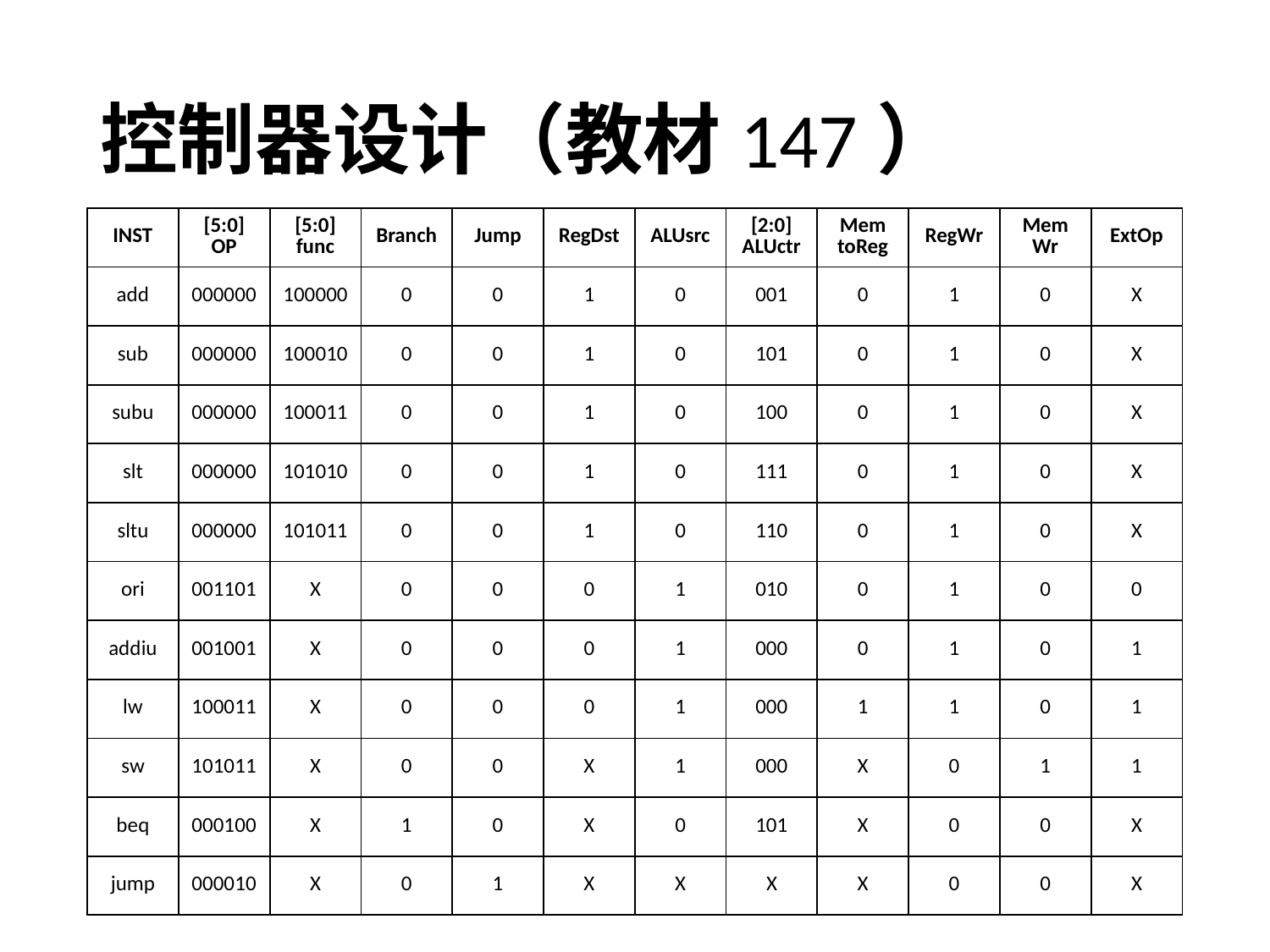

# 控制器设计（教材147）
| INST | [5:0] OP | [5:0] func | Branch | Jump | RegDst | ALUsrc | [2:0] ALUctr | Mem toReg | RegWr | Mem Wr | ExtOp |
| --- | --- | --- | --- | --- | --- | --- | --- | --- | --- | --- | --- |
| add | 000000 | 100000 | 0 | 0 | 1 | 0 | 001 | 0 | 1 | 0 | X |
| sub | 000000 | 100010 | 0 | 0 | 1 | 0 | 101 | 0 | 1 | 0 | X |
| subu | 000000 | 100011 | 0 | 0 | 1 | 0 | 100 | 0 | 1 | 0 | X |
| slt | 000000 | 101010 | 0 | 0 | 1 | 0 | 111 | 0 | 1 | 0 | X |
| sltu | 000000 | 101011 | 0 | 0 | 1 | 0 | 110 | 0 | 1 | 0 | X |
| ori | 001101 | X | 0 | 0 | 0 | 1 | 010 | 0 | 1 | 0 | 0 |
| addiu | 001001 | X | 0 | 0 | 0 | 1 | 000 | 0 | 1 | 0 | 1 |
| lw | 100011 | X | 0 | 0 | 0 | 1 | 000 | 1 | 1 | 0 | 1 |
| sw | 101011 | X | 0 | 0 | X | 1 | 000 | X | 0 | 1 | 1 |
| beq | 000100 | X | 1 | 0 | X | 0 | 101 | X | 0 | 0 | X |
| jump | 000010 | X | 0 | 1 | X | X | X | X | 0 | 0 | X |